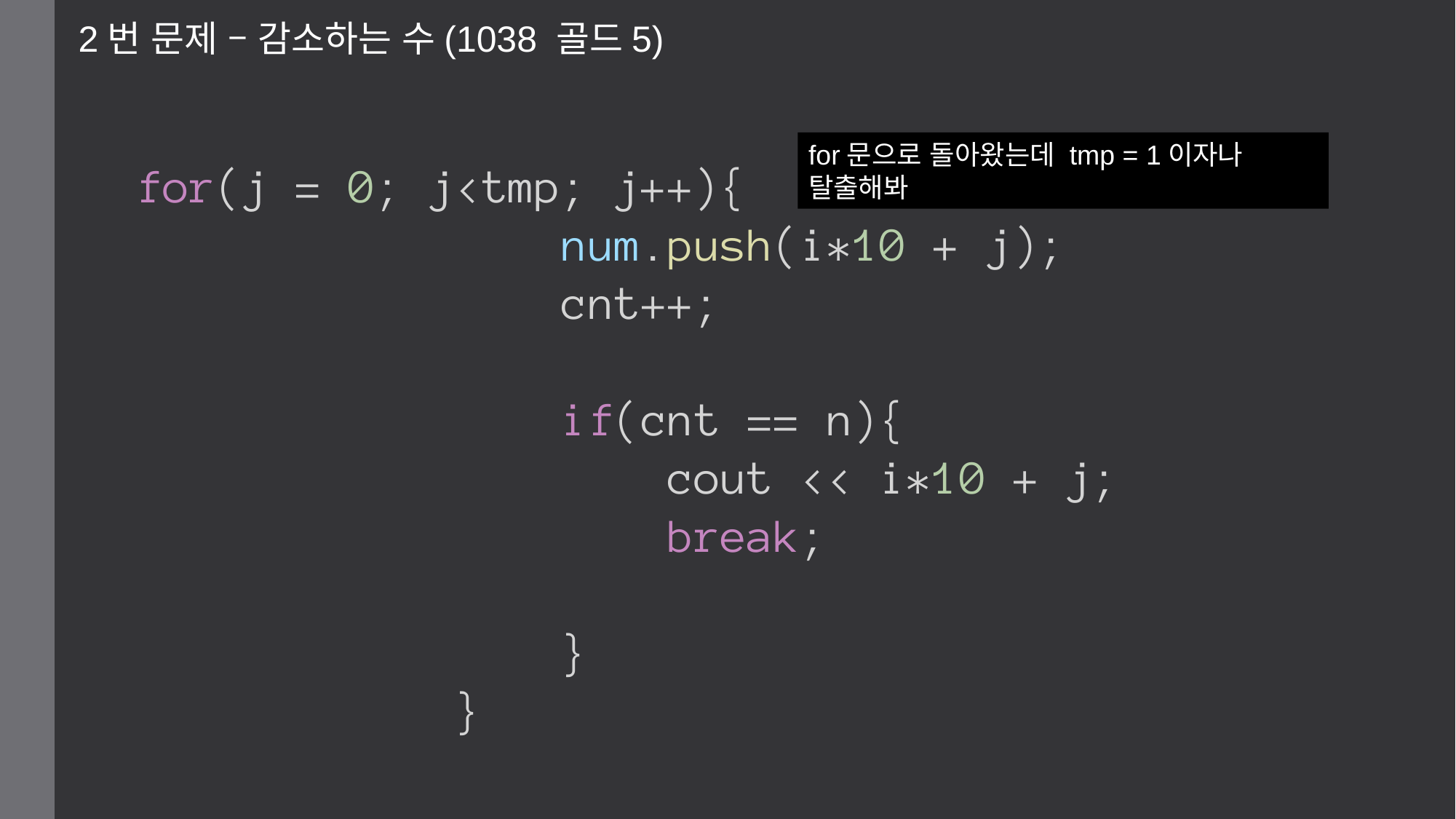

2번 문제 – 감소하는 수(1038 골드5)
for문으로 돌아왔는데 tmp = 1이자나 탈출해봐
for(j = 0; j<tmp; j++){
                num.push(i*10 + j);
                cnt++;
                if(cnt == n){
                    cout << i*10 + j;
                    break;
                }
            }